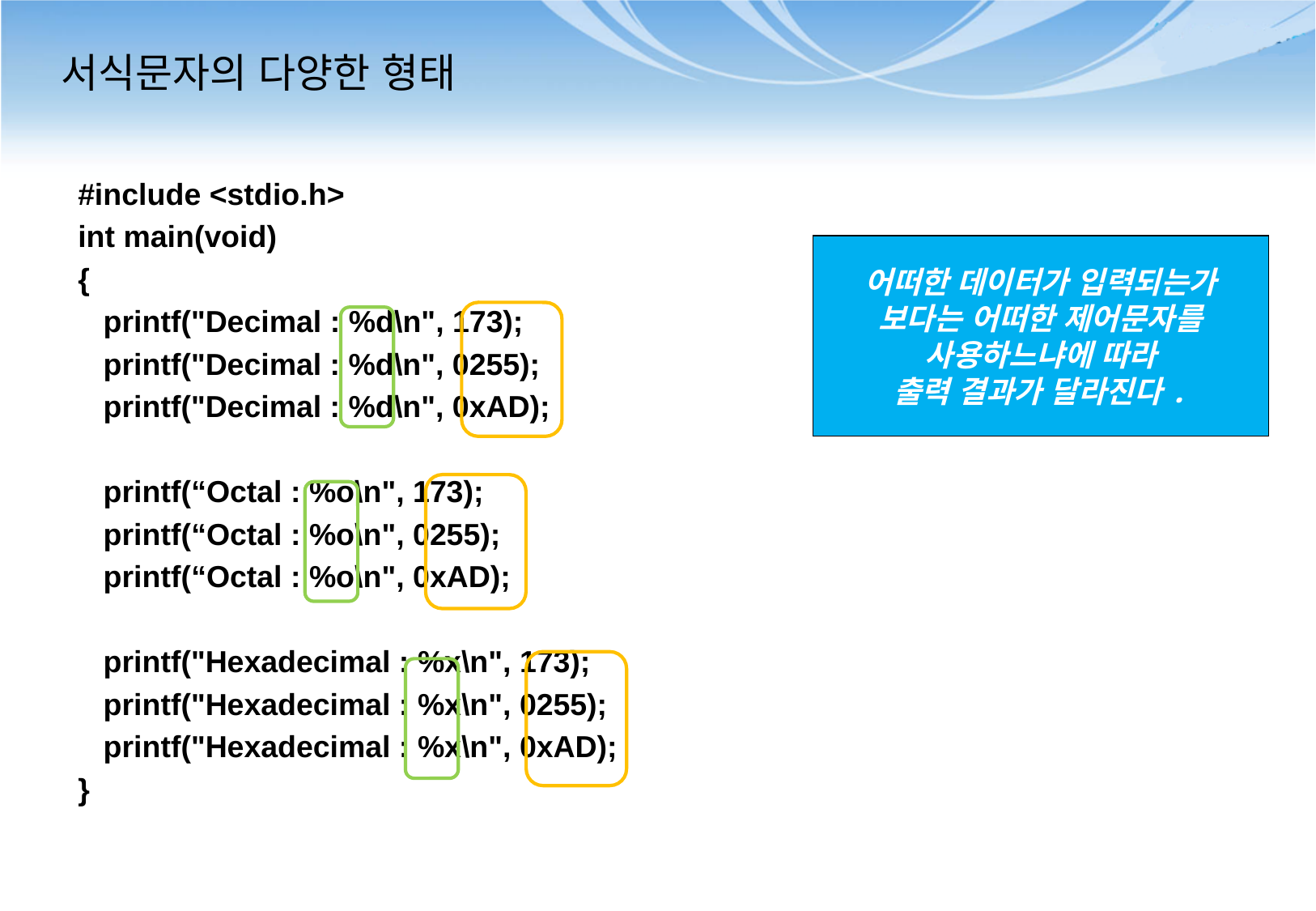

# 서식문자의 다양한 형태
#include <stdio.h>
int main(void)
{
   printf("Decimal : %d\n", 173);
   printf("Decimal : %d\n", 0255);
   printf("Decimal : %d\n", 0xAD);

   printf(“Octal : %o\n", 173);
   printf(“Octal : %o\n", 0255);
   printf(“Octal : %o\n", 0xAD);

   printf("Hexadecimal : %x\n", 173);
   printf("Hexadecimal : %x\n", 0255);
   printf("Hexadecimal : %x\n", 0xAD);
}
어떠한 데이터가 입력되는가
보다는 어떠한 제어문자를
사용하느냐에 따라
출력 결과가 달라진다.